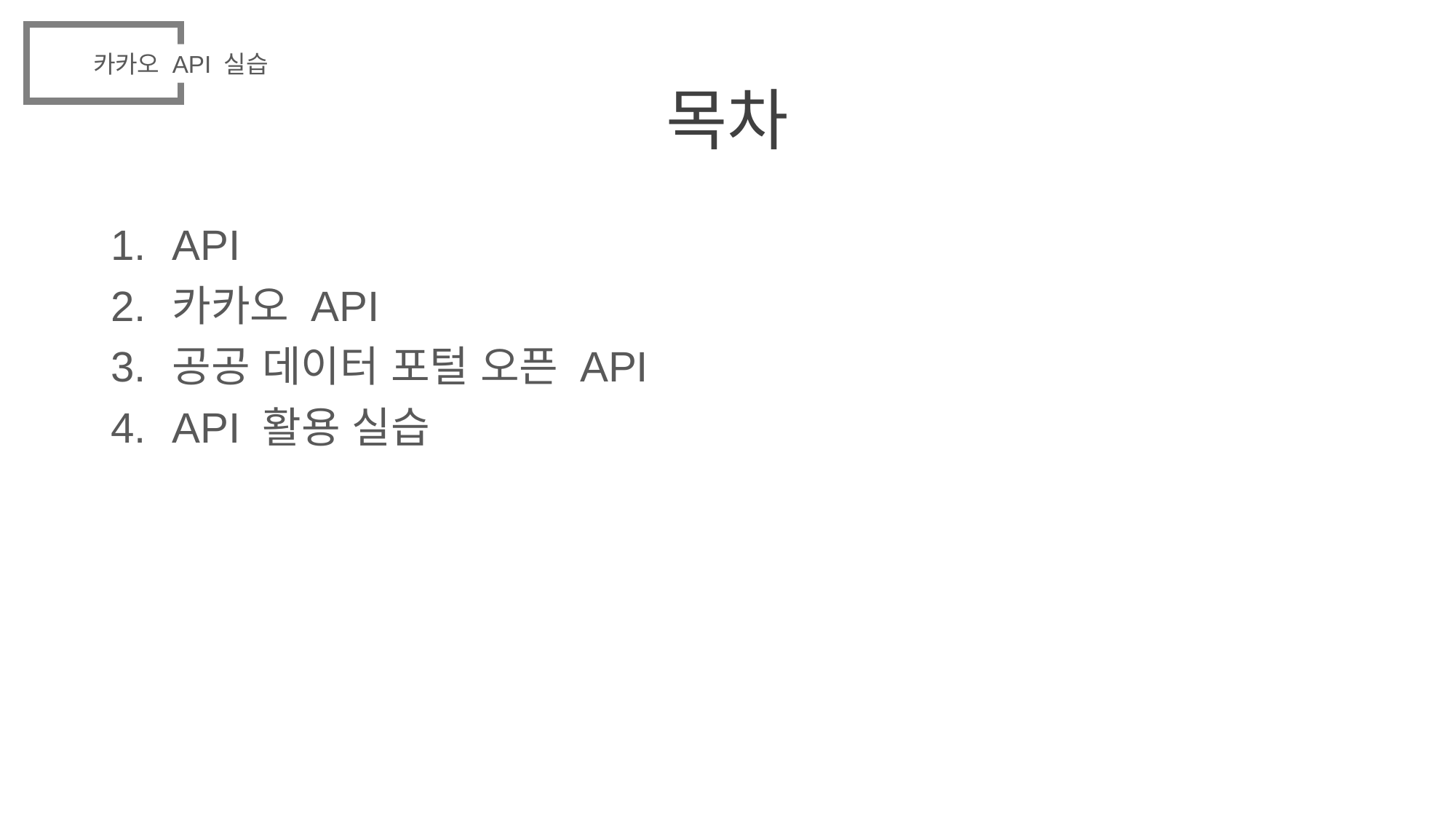

카카오 API 실습
# 목차
API
카카오 API
공공 데이터 포털 오픈 API
API 활용 실습